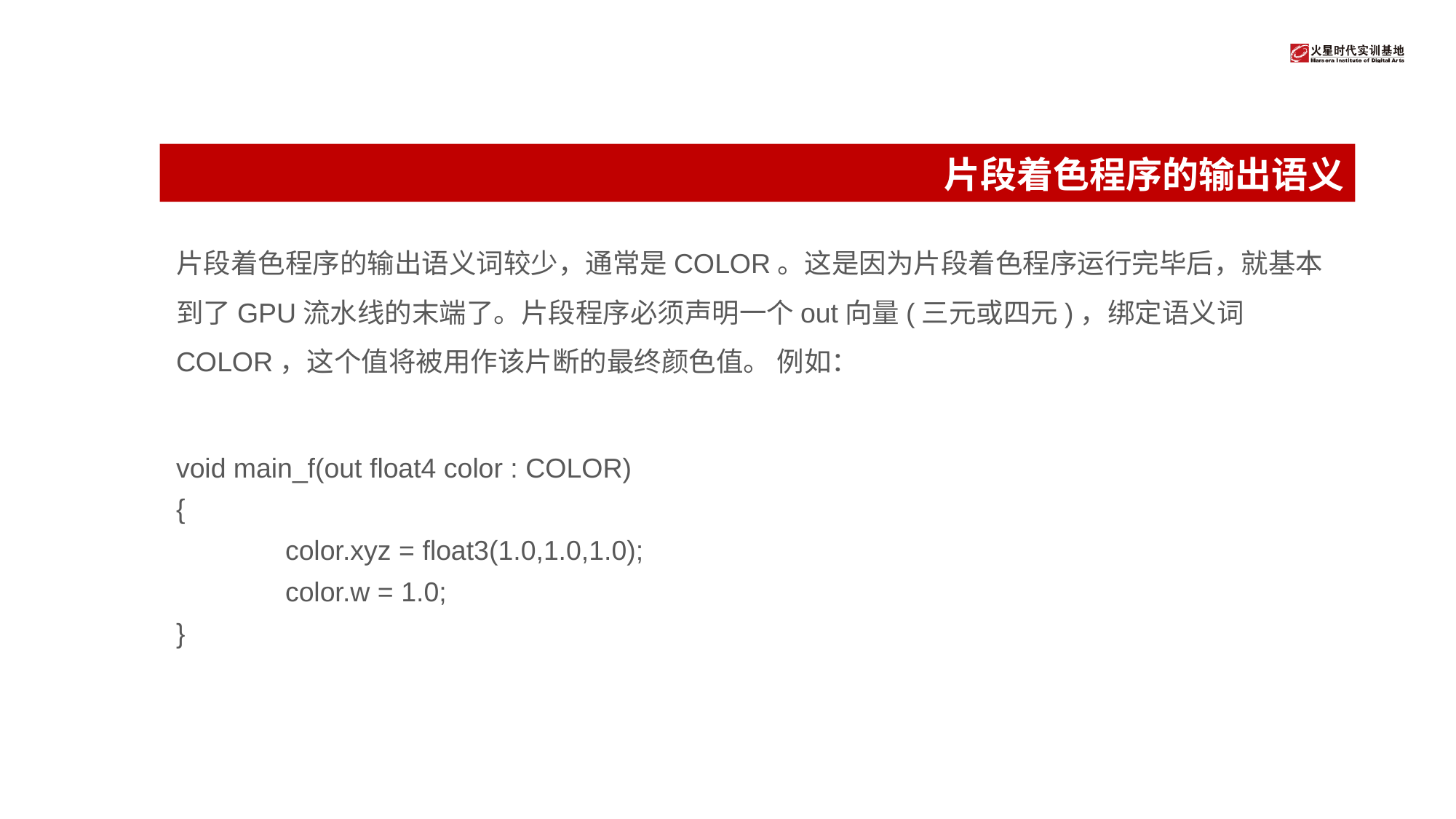

# 片段着色程序的输出语义
片段着色程序的输出语义词较少，通常是COLOR。这是因为片段着色程序运行完毕后，就基本到了GPU流水线的末端了。片段程序必须声明一个out向量(三元或四元)，绑定语义词COLOR，这个值将被用作该片断的最终颜色值。 例如：

void main_f(out float4 color : COLOR)
{
	color.xyz = float3(1.0,1.0,1.0);
	color.w = 1.0;
}